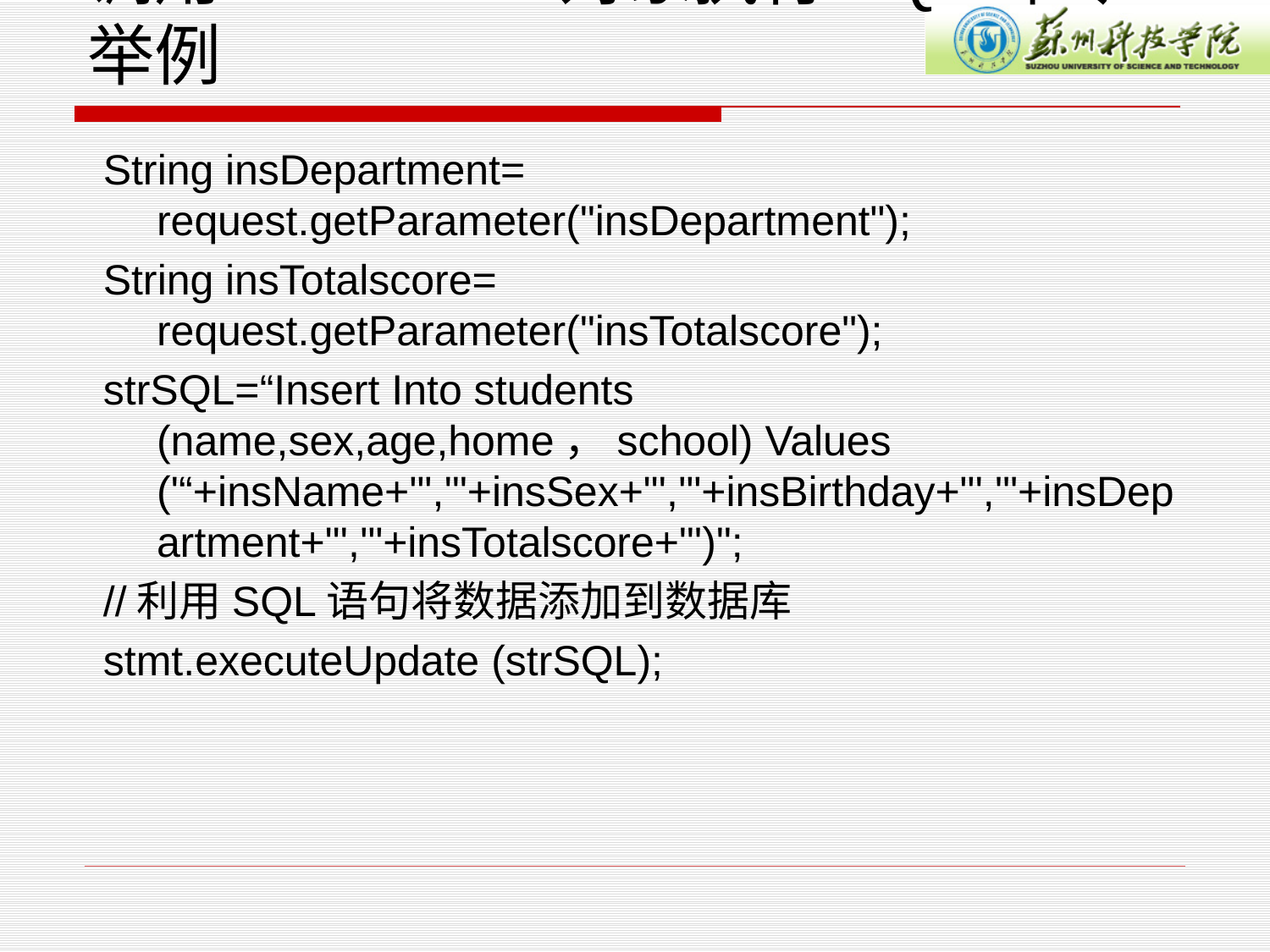

# 调用Statement对象执行SQL命令举例
 String insDepartment= request.getParameter("insDepartment");
 String insTotalscore= request.getParameter("insTotalscore");
 strSQL=“Insert Into students (name,sex,age,home，school) Values ('“+insName+"','"+insSex+"','"+insBirthday+"','"+insDepartment+"','"+insTotalscore+"')";
 //利用SQL语句将数据添加到数据库
 stmt.executeUpdate (strSQL);